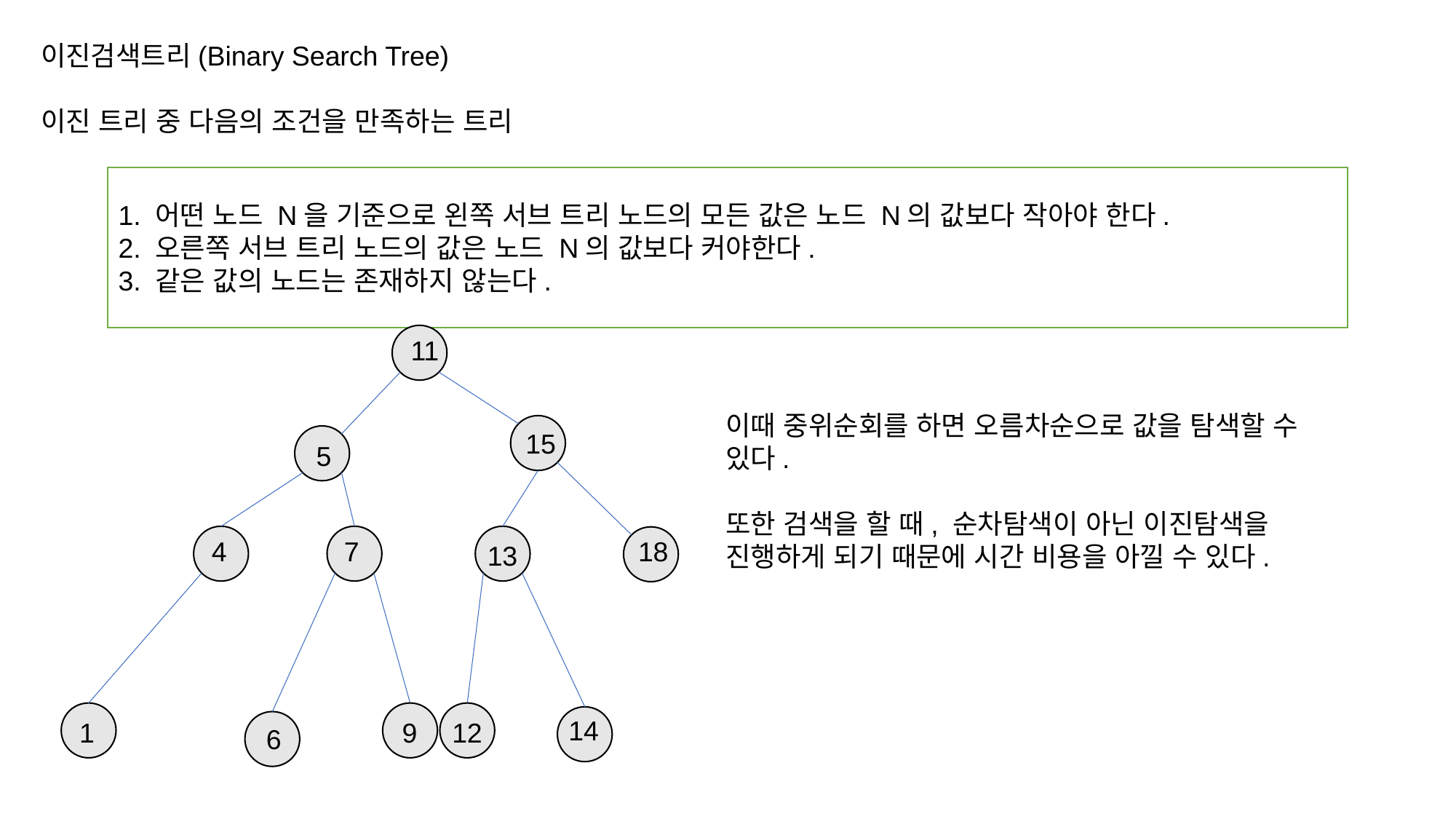

이진검색트리(Binary Search Tree)

이진 트리 중 다음의 조건을 만족하는 트리
1. 어떤 노드 N을 기준으로 왼쪽 서브 트리 노드의 모든 값은 노드 N의 값보다 작아야 한다.
2. 오른쪽 서브 트리 노드의 값은 노드 N의 값보다 커야한다.
3. 같은 값의 노드는 존재하지 않는다.

11
이때 중위순회를 하면 오름차순으로 값을 탐색할 수 있다.

또한 검색을 할 때, 순차탐색이 아닌 이진탐색을 진행하게 되기 때문에 시간 비용을 아낄 수 있다.

15

5

4
7
18
13

14
1
9
12

6